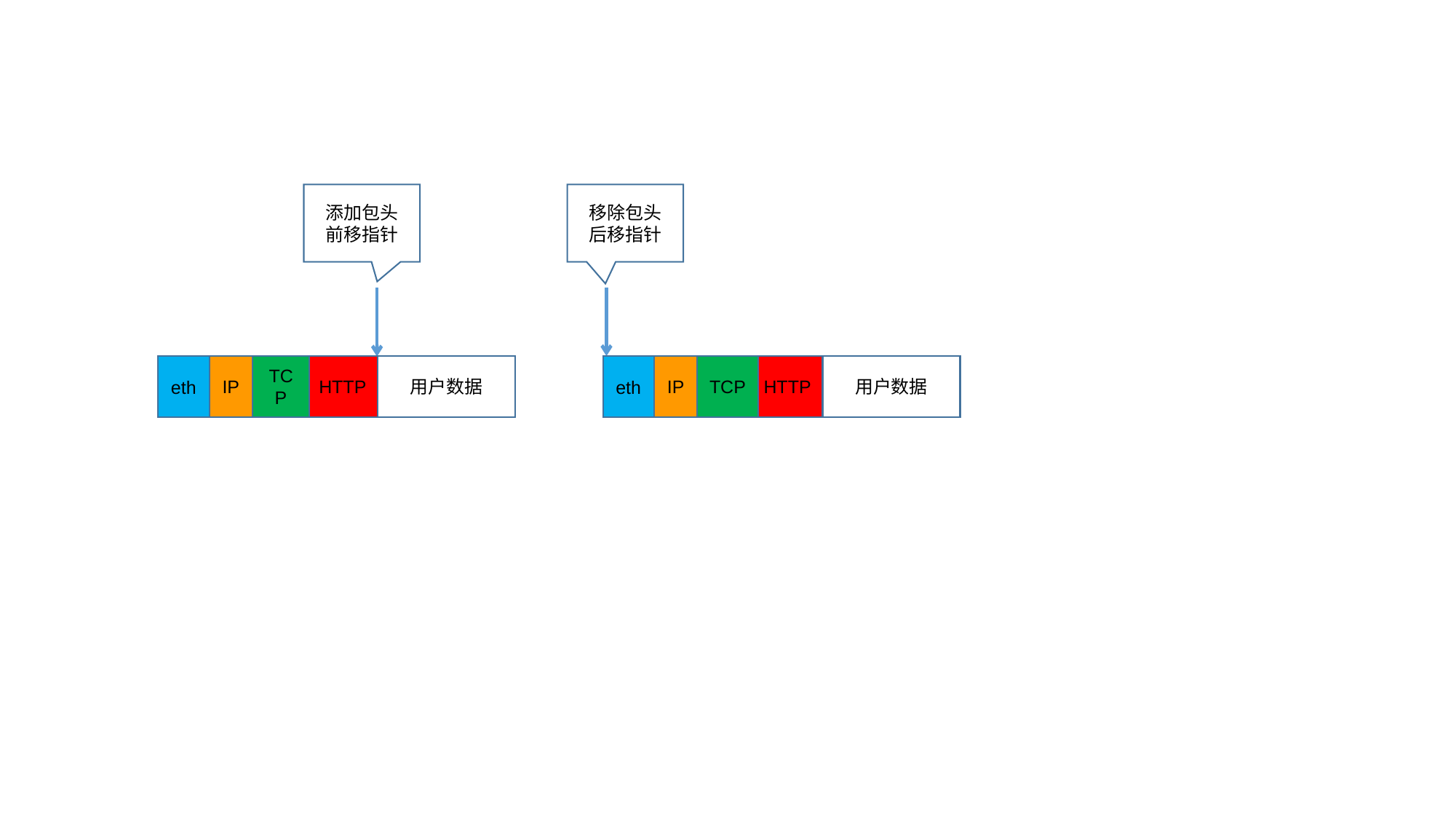

添加包头
前移指针
移除包头
后移指针
IP
TCP
HTTP
用户数据
IP
TCP
HTTP
用户数据
eth
eth